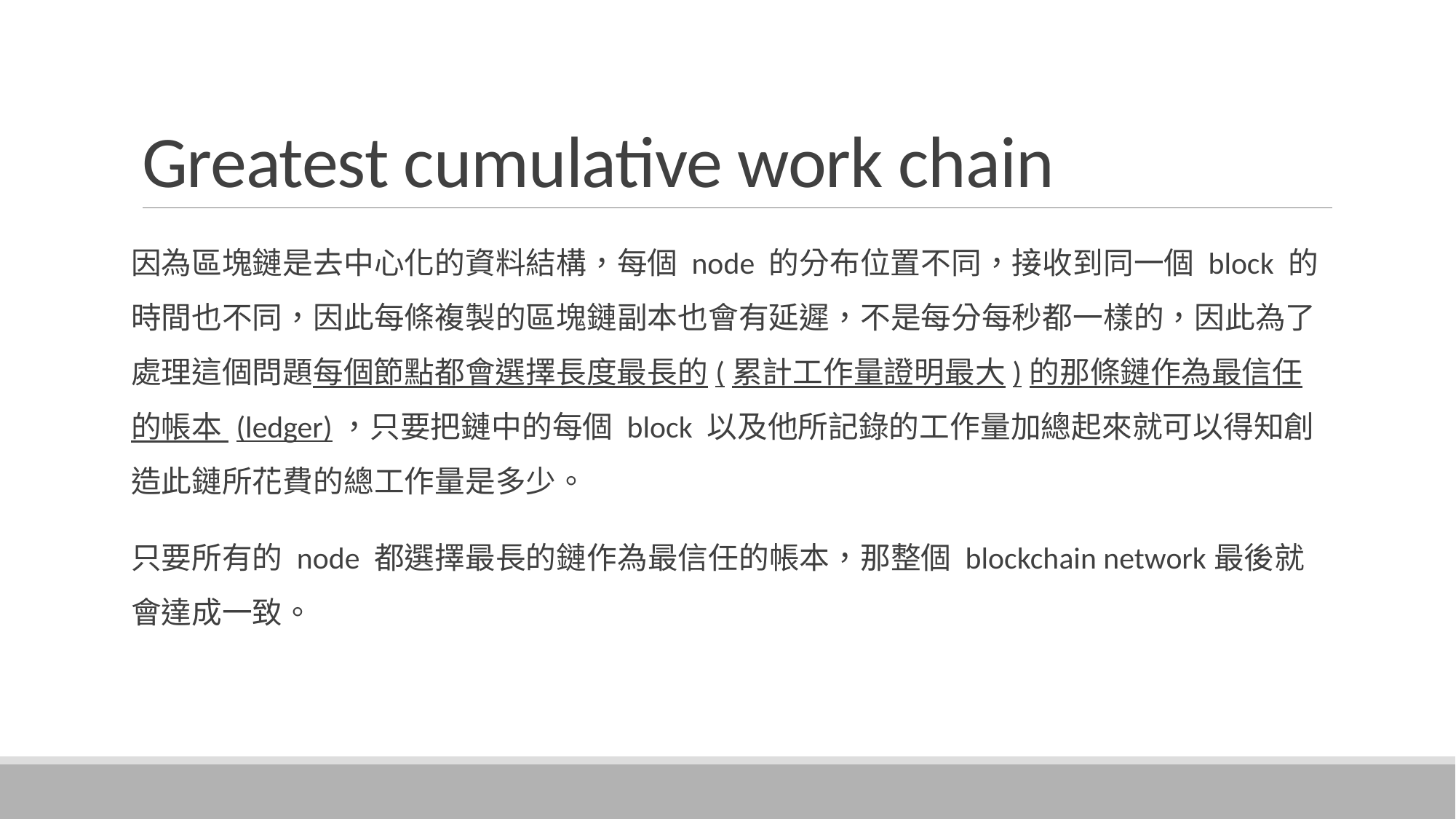

# Greatest cumulative work chain
因為區塊鏈是去中心化的資料結構，每個 node 的分布位置不同，接收到同一個 block 的時間也不同，因此每條複製的區塊鏈副本也會有延遲，不是每分每秒都一樣的，因此為了處理這個問題每個節點都會選擇長度最長的(累計工作量證明最大)的那條鏈作為最信任的帳本 (ledger)，只要把鏈中的每個 block 以及他所記錄的工作量加總起來就可以得知創造此鏈所花費的總工作量是多少。
只要所有的 node 都選擇最長的鏈作為最信任的帳本，那整個 blockchain network最後就會達成一致。